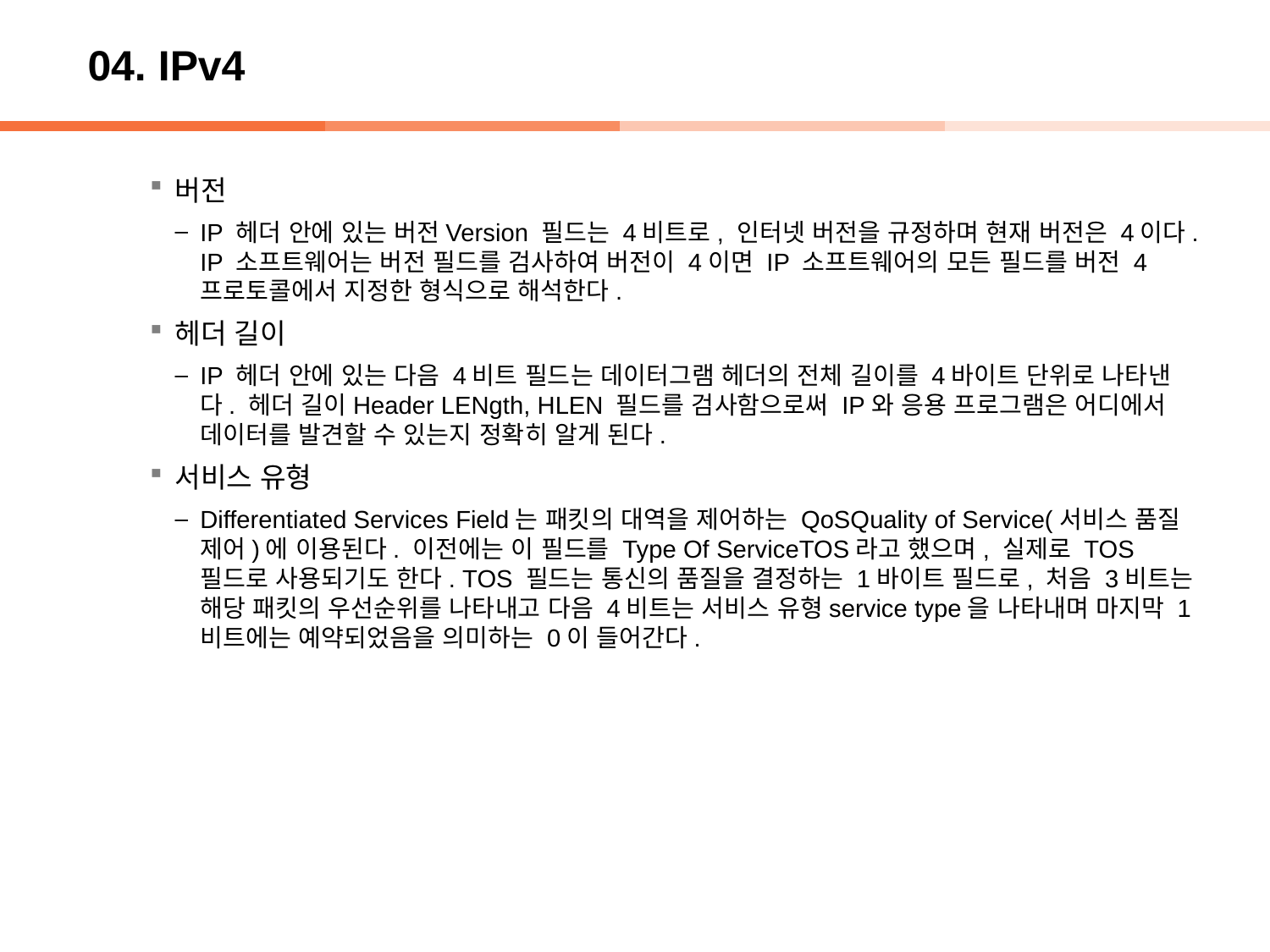

# 04. IPv4
버전
IP 헤더 안에 있는 버전Version 필드는 4비트로, 인터넷 버전을 규정하며 현재 버전은 4이다. IP 소프트웨어는 버전 필드를 검사하여 버전이 4이면 IP 소프트웨어의 모든 필드를 버전 4 프로토콜에서 지정한 형식으로 해석한다.
헤더 길이
IP 헤더 안에 있는 다음 4비트 필드는 데이터그램 헤더의 전체 길이를 4바이트 단위로 나타낸다. 헤더 길이Header LENgth, HLEN 필드를 검사함으로써 IP와 응용 프로그램은 어디에서 데이터를 발견할 수 있는지 정확히 알게 된다.
서비스 유형
Differentiated Services Field는 패킷의 대역을 제어하는 QoSQuality of Service(서비스 품질 제어)에 이용된다. 이전에는 이 필드를 Type Of ServiceTOS라고 했으며, 실제로 TOS 필드로 사용되기도 한다. TOS 필드는 통신의 품질을 결정하는 1바이트 필드로, 처음 3비트는 해당 패킷의 우선순위를 나타내고 다음 4비트는 서비스 유형service type을 나타내며 마지막 1비트에는 예약되었음을 의미하는 0이 들어간다.